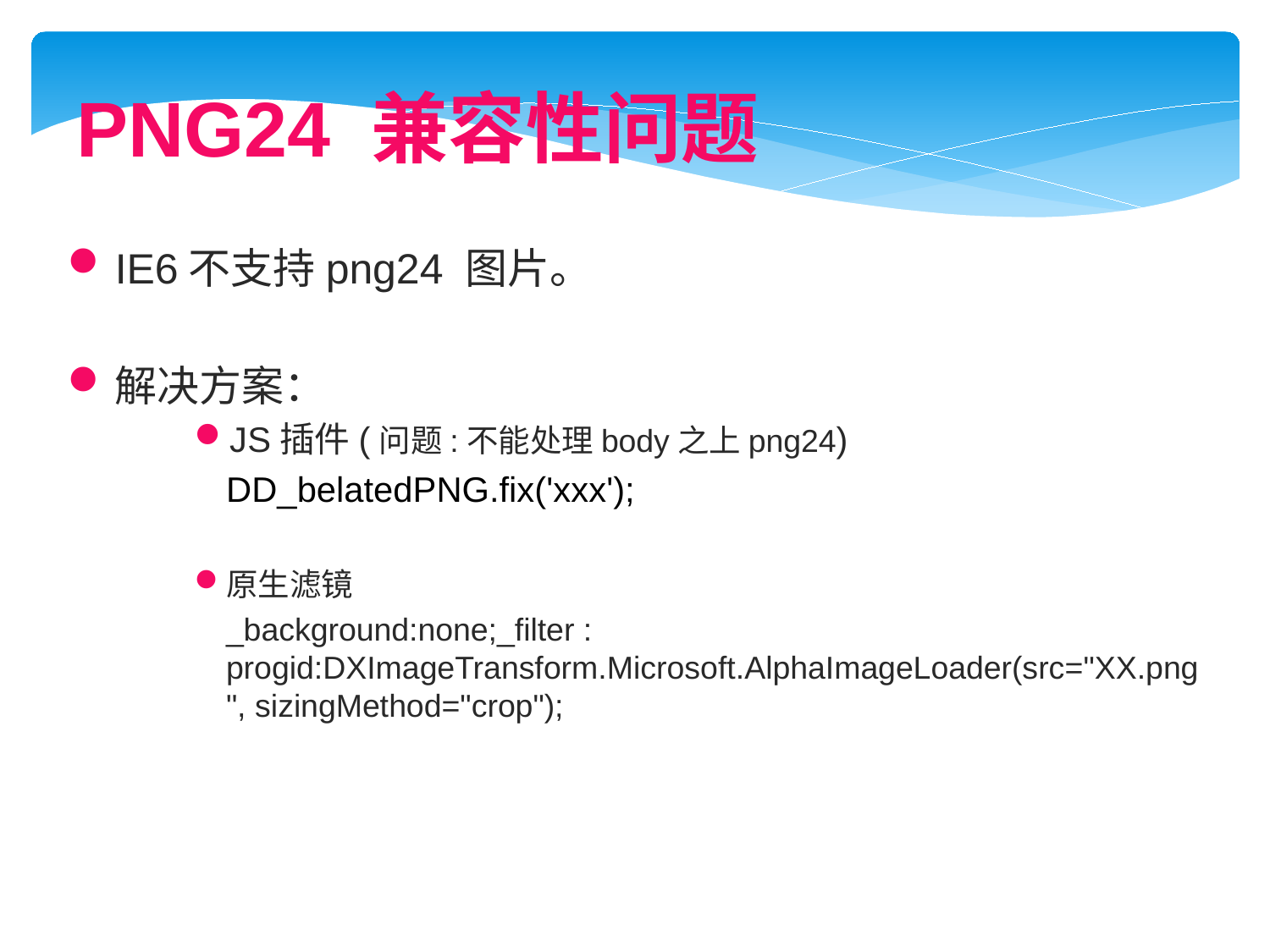

PNG24 兼容性问题
IE6不支持png24 图片。

解决方案：
JS插件(问题:不能处理body之上png24)
	DD_belatedPNG.fix('xxx');

原生滤镜
	_background:none;_filter : progid:DXImageTransform.Microsoft.AlphaImageLoader(src="XX.png", sizingMethod="crop");